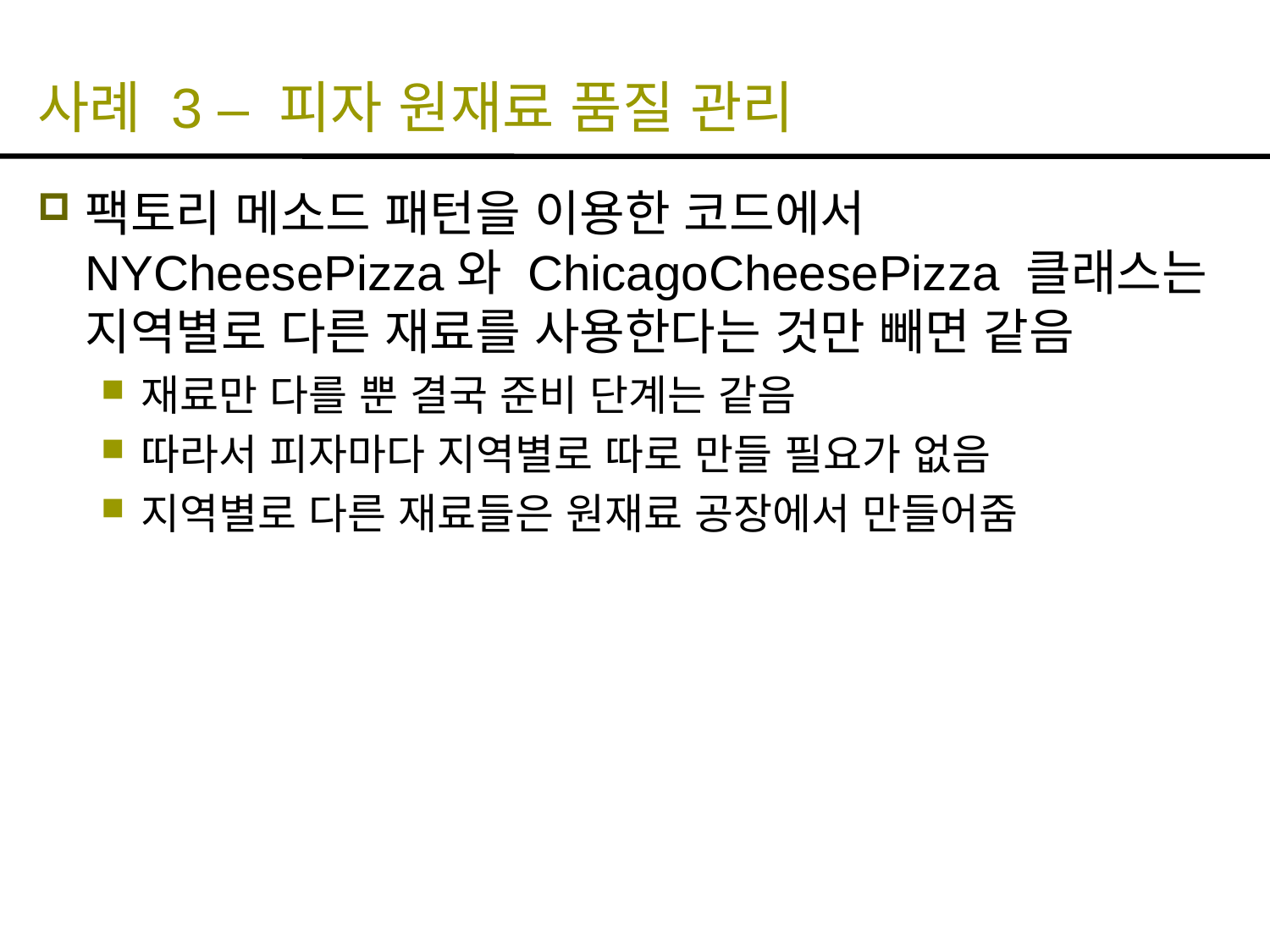

# 사례 3 – 피자 원재료 품질 관리
팩토리 메소드 패턴을 이용한 코드에서 NYCheesePizza와 ChicagoCheesePizza 클래스는 지역별로 다른 재료를 사용한다는 것만 빼면 같음
재료만 다를 뿐 결국 준비 단계는 같음
따라서 피자마다 지역별로 따로 만들 필요가 없음
지역별로 다른 재료들은 원재료 공장에서 만들어줌